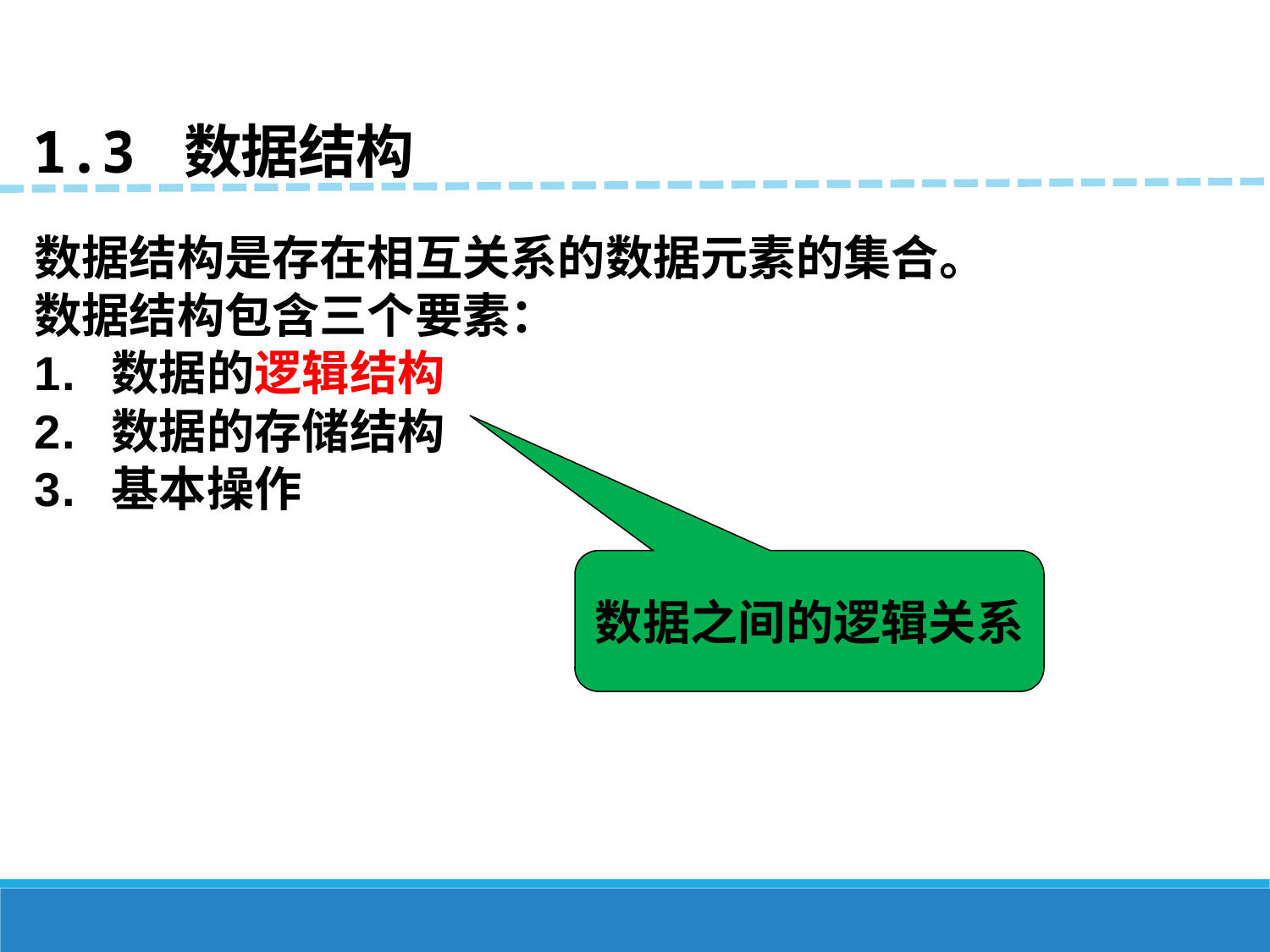

1.3 数据结构
数据结构是存在相互关系的数据元素的集合。
数据结构包含三个要素：
数据的逻辑结构
数据的存储结构
基本操作
数据之间的逻辑关系